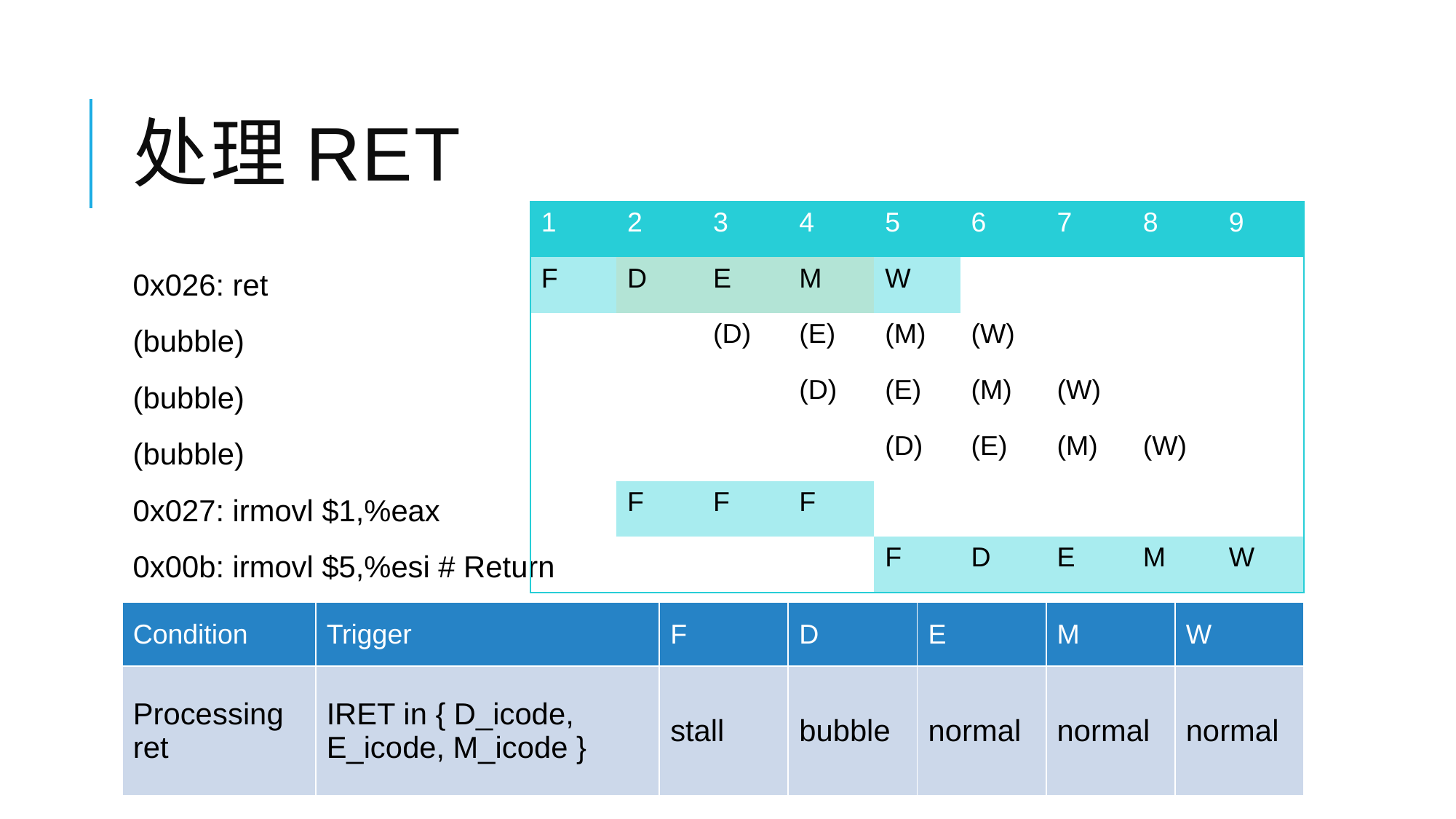

# 处理ret
| 1 | 2 | 3 | 4 | 5 | 6 | 7 | 8 | 9 |
| --- | --- | --- | --- | --- | --- | --- | --- | --- |
| F | D | E | M | W |  |  |  |  |
|  |  | (D) | (E) | (M) | (W) |  |  |  |
|  |  |  | (D) | (E) | (M) | (W) |  |  |
|  |  |  |  | (D) | (E) | (M) | (W) |  |
|  | F | F | F |  |  |  |  |  |
|  |  |  |  | F | D | E | M | W |
0x026: ret
(bubble)
(bubble)
(bubble)
0x027: irmovl $1,%eax
0x00b: irmovl $5,%esi # Return
| Condition | Trigger | F | D | E | M | W |
| --- | --- | --- | --- | --- | --- | --- |
| Processing ret | IRET in { D\_icode, E\_icode, M\_icode } | stall | bubble | normal | normal | normal |